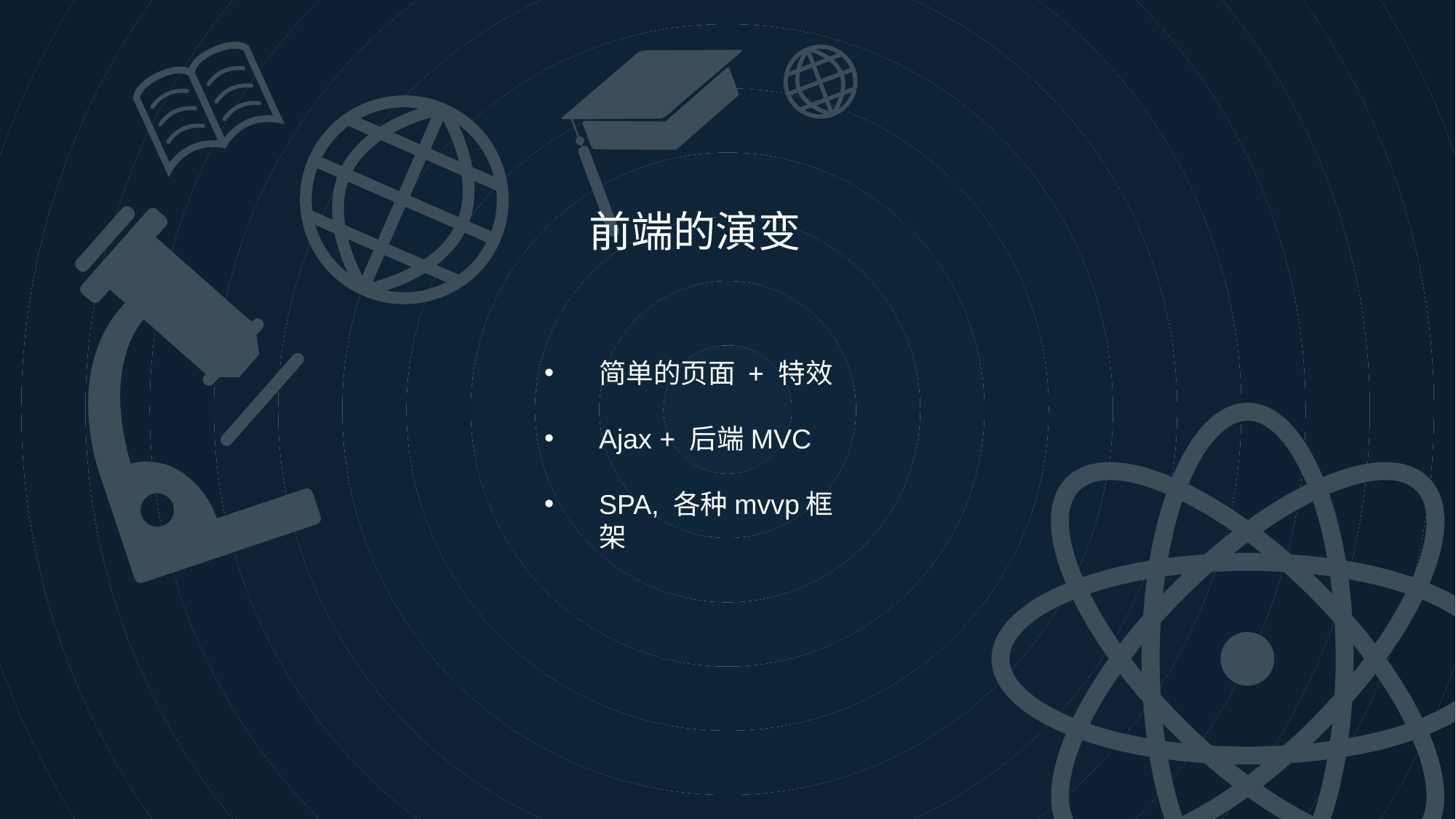

前端的演变
简单的页面 + 特效

Ajax + 后端MVC

SPA, 各种mvvp框架